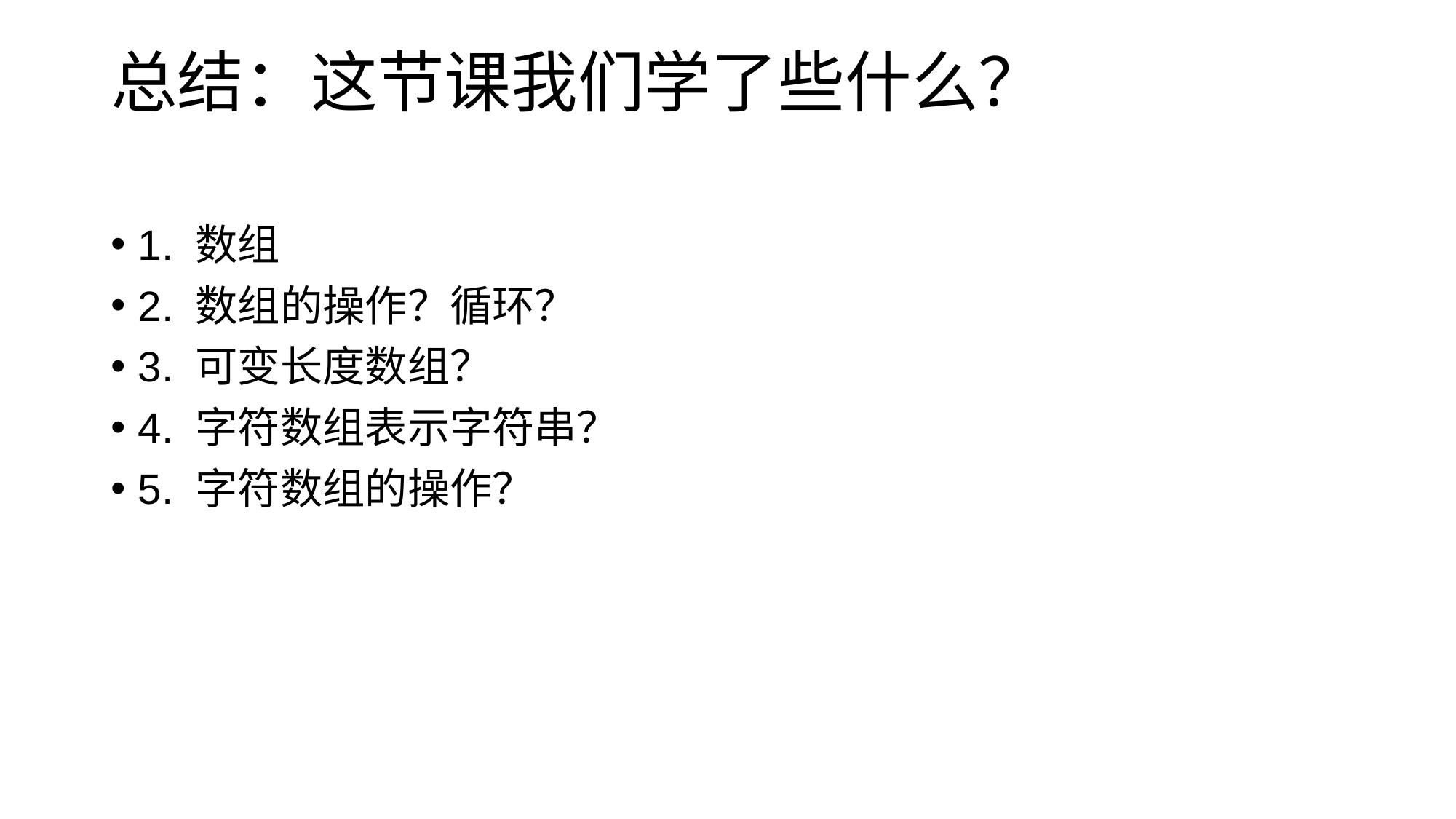

# 总结：这节课我们学了些什么？
1. 数组
2. 数组的操作？循环？
3. 可变长度数组？
4. 字符数组表示字符串？
5. 字符数组的操作？